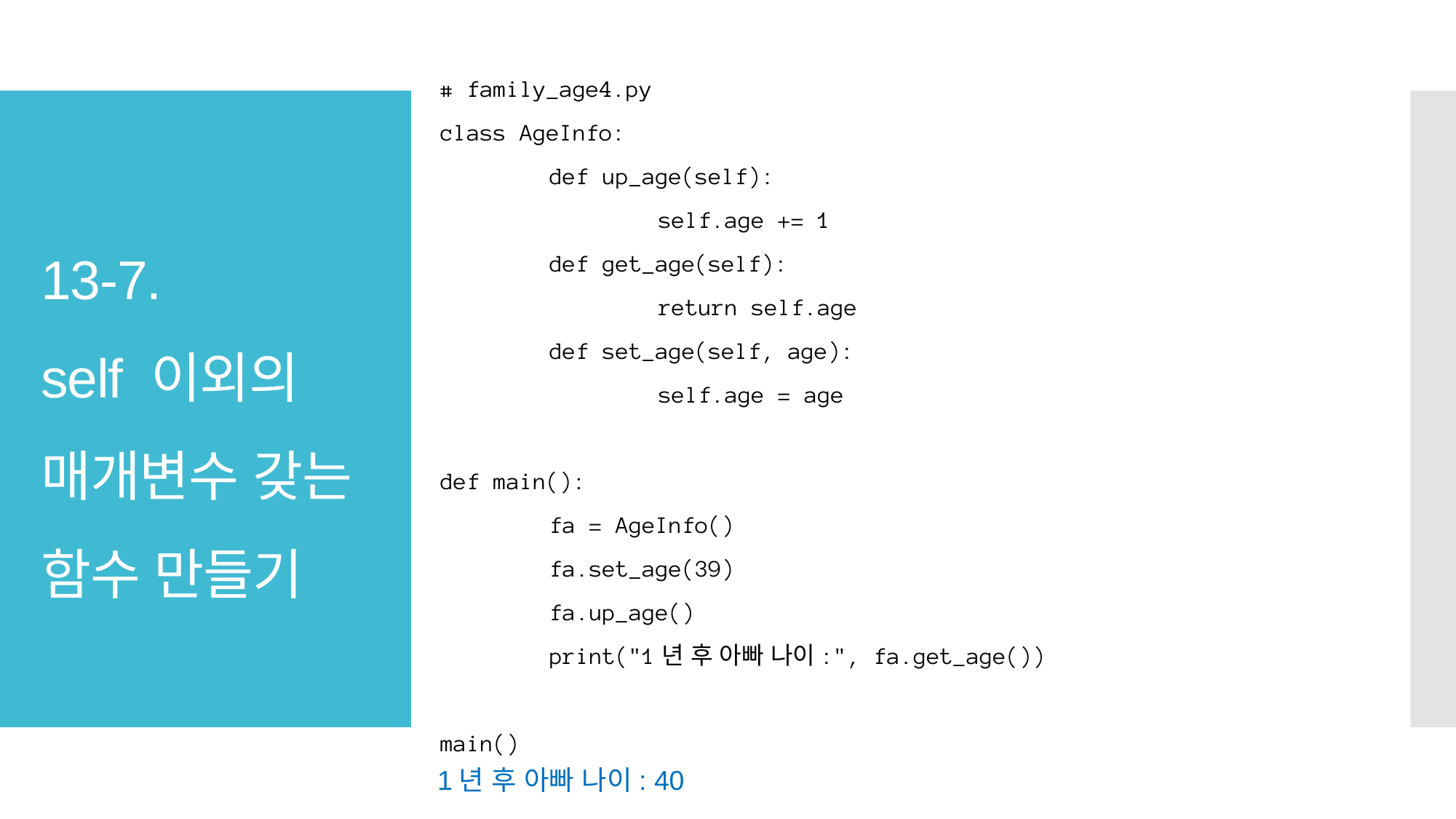

# family_age4.py
class AgeInfo:
	def up_age(self):
		self.age += 1
	def get_age(self):
		return self.age
	def set_age(self, age):
		self.age = age

def main():
	fa = AgeInfo()
	fa.set_age(39)
	fa.up_age()
	print("1년 후 아빠 나이:", fa.get_age())

main()
# 13-7. self 이외의 매개변수 갖는 함수 만들기
1년 후 아빠 나이: 40